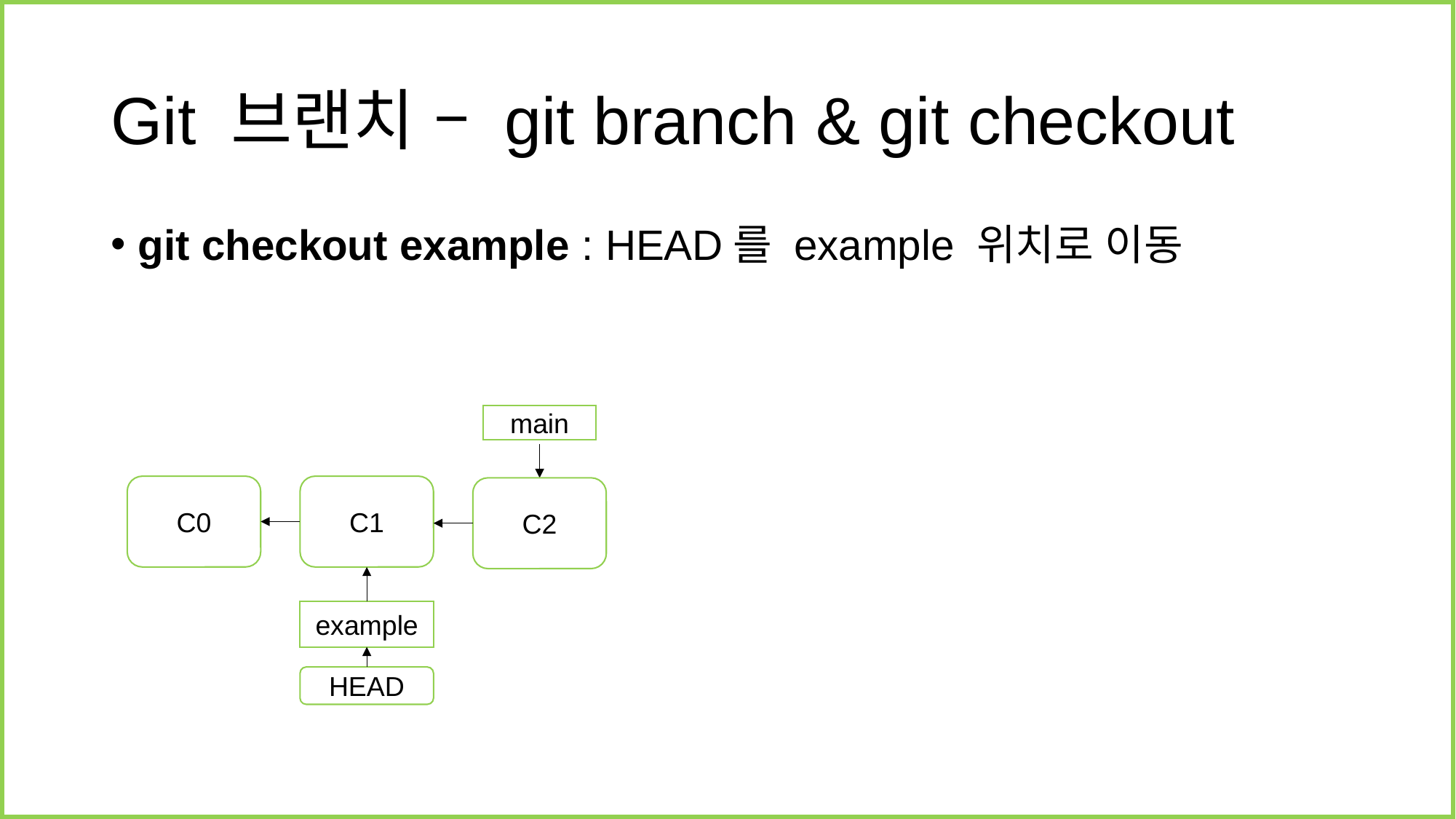

# Git 브랜치 – git branch & git checkout
git checkout example : HEAD를 example 위치로 이동
main
C0
C1
C2
example
HEAD